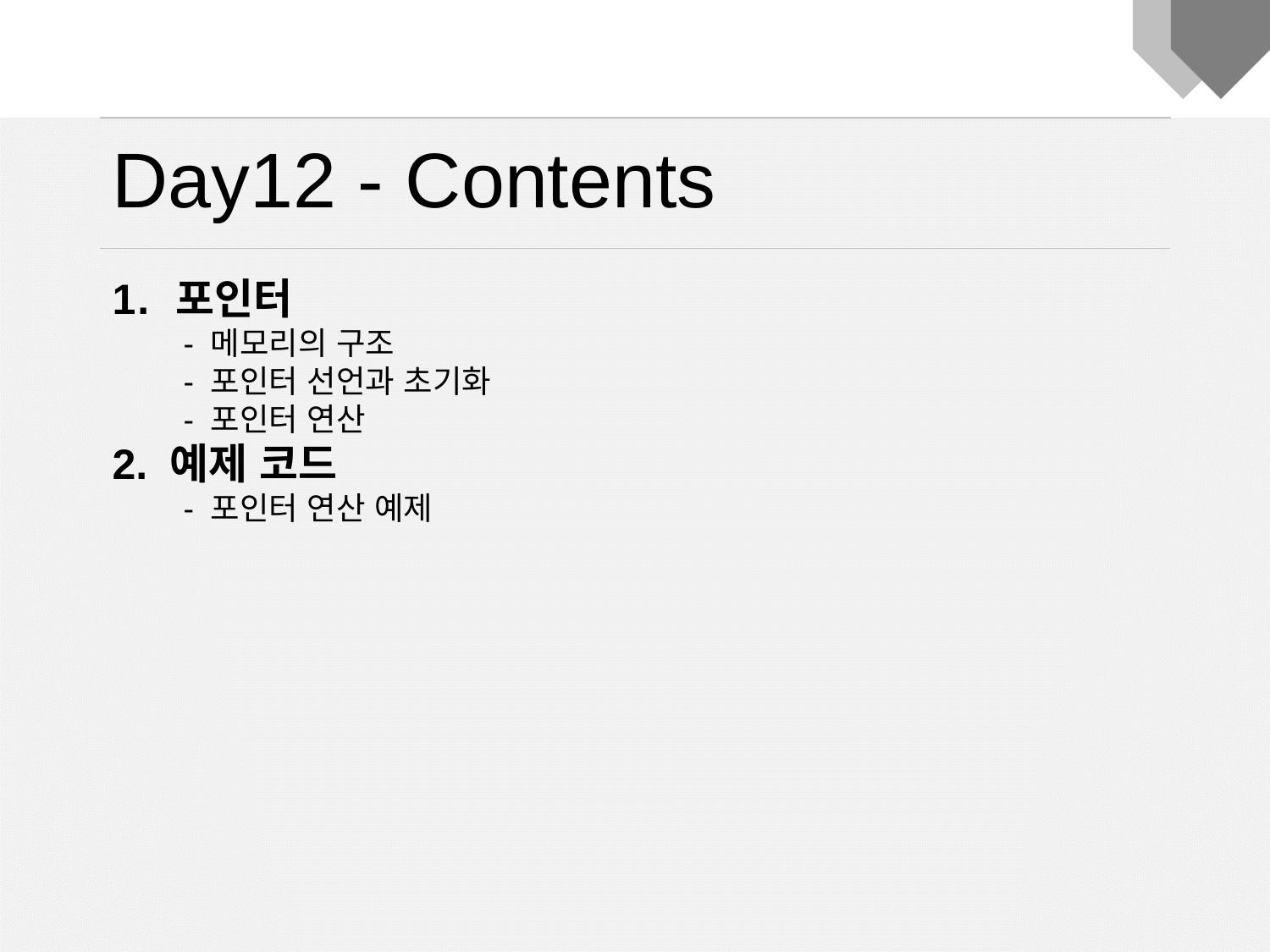

Day12 - Contents
포인터
        - 메모리의 구조
        - 포인터 선언과 초기화
        - 포인터 연산
2. 예제 코드
        - 포인터 연산 예제